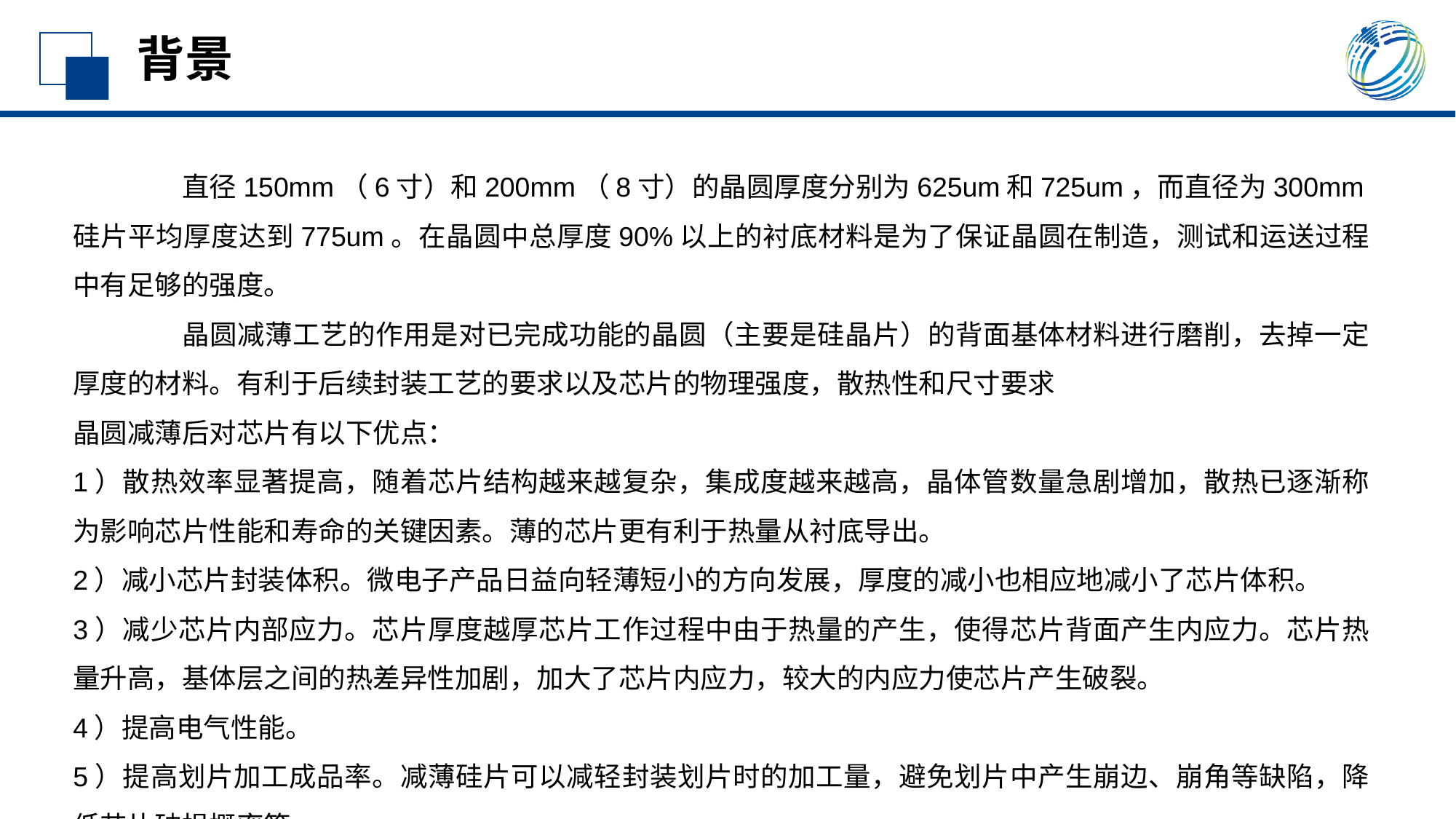

# 背景

	直径150mm（6寸）和200mm（8寸）的晶圆厚度分别为625um和725um，而直径为300mm硅片平均厚度达到775um。在晶圆中总厚度90%以上的衬底材料是为了保证晶圆在制造，测试和运送过程中有足够的强度。
	晶圆减薄工艺的作用是对已完成功能的晶圆（主要是硅晶片）的背面基体材料进行磨削，去掉一定厚度的材料。有利于后续封装工艺的要求以及芯片的物理强度，散热性和尺寸要求
晶圆减薄后对芯片有以下优点：
1）散热效率显著提高，随着芯片结构越来越复杂，集成度越来越高，晶体管数量急剧增加，散热已逐渐称为影响芯片性能和寿命的关键因素。薄的芯片更有利于热量从衬底导出。
2）减小芯片封装体积。微电子产品日益向轻薄短小的方向发展，厚度的减小也相应地减小了芯片体积。
3）减少芯片内部应力。芯片厚度越厚芯片工作过程中由于热量的产生，使得芯片背面产生内应力。芯片热量升高，基体层之间的热差异性加剧，加大了芯片内应力，较大的内应力使芯片产生破裂。
4）提高电气性能。
5）提高划片加工成品率。减薄硅片可以减轻封装划片时的加工量，避免划片中产生崩边、崩角等缺陷，降低芯片破损概率等。